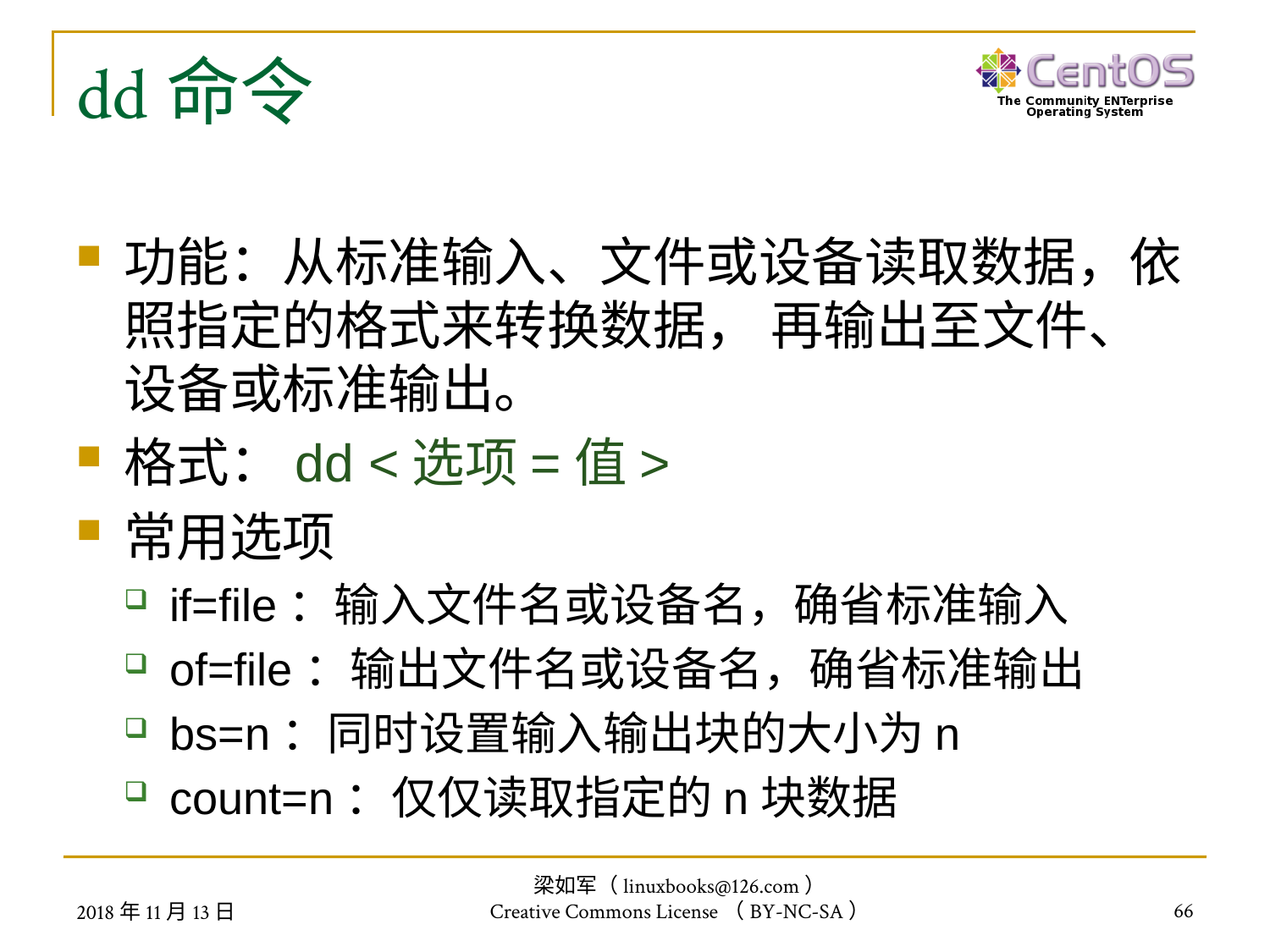

# dd命令
功能：从标准输入、文件或设备读取数据，依照指定的格式来转换数据， 再输出至文件、设备或标准输出。
格式：dd <选项=值>
常用选项
if=file：输入文件名或设备名，确省标准输入
of=file：输出文件名或设备名，确省标准输出
bs=n：同时设置输入输出块的大小为n
count=n：仅仅读取指定的n块数据
梁如军（linuxbooks@126.com）
Creative Commons License（BY-NC-SA）
2018年11月13日
66